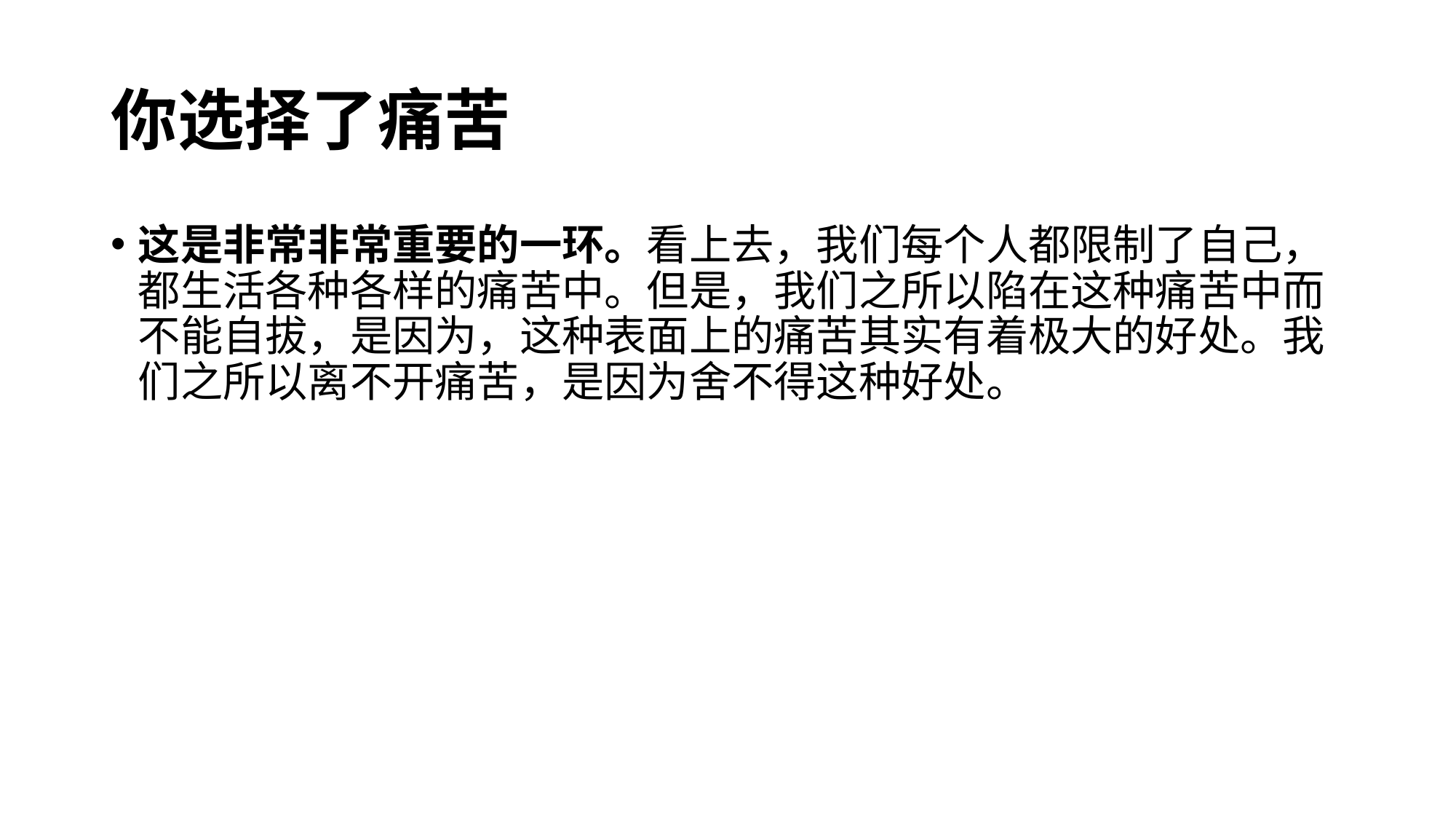

# 你选择了痛苦
这是非常非常重要的一环。看上去，我们每个人都限制了自己，都生活各种各样的痛苦中。但是，我们之所以陷在这种痛苦中而不能自拔，是因为，这种表面上的痛苦其实有着极大的好处。我们之所以离不开痛苦，是因为舍不得这种好处。